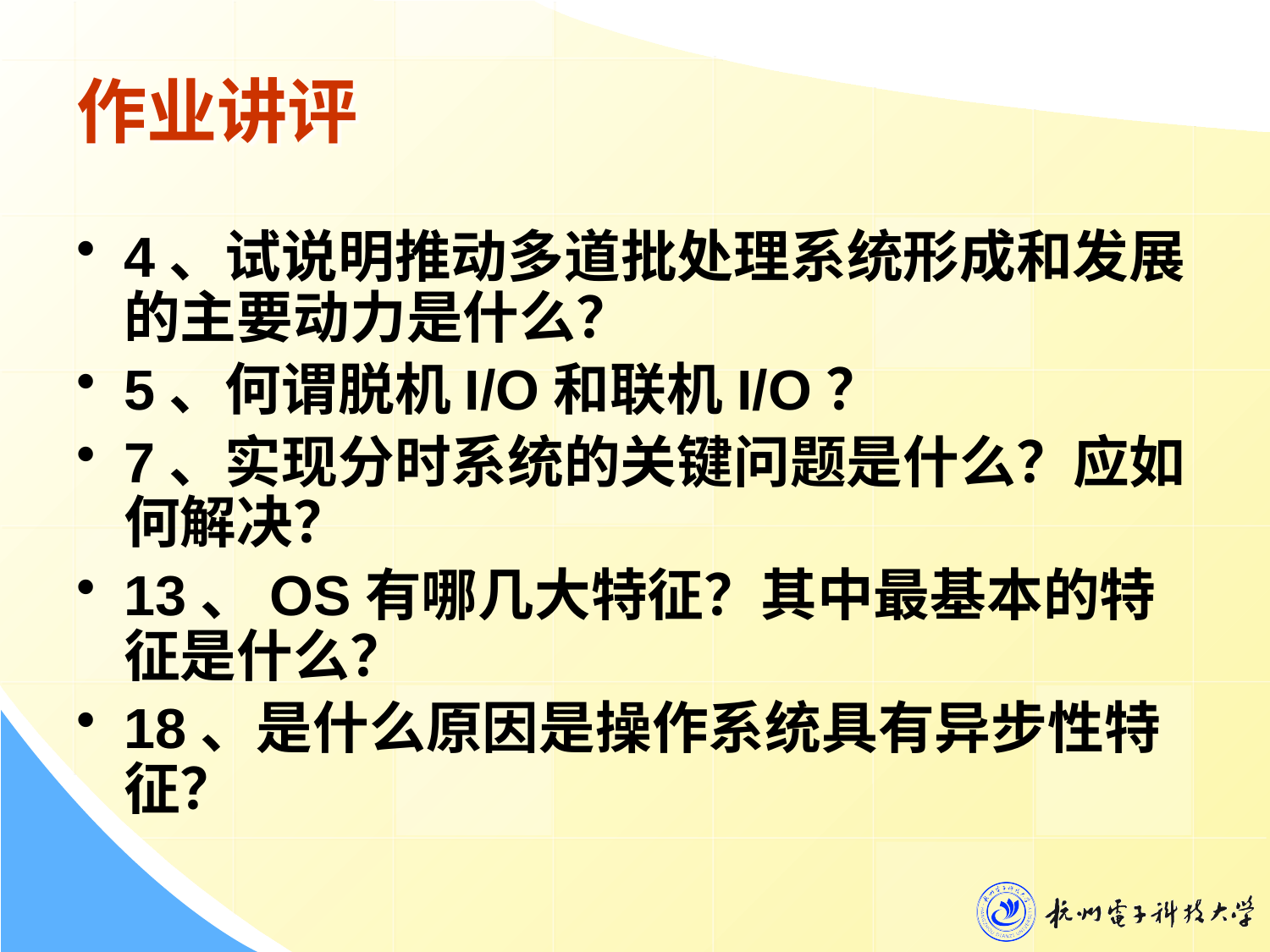

# 作业讲评
4、试说明推动多道批处理系统形成和发展的主要动力是什么？
5、何谓脱机I/O和联机I/O？
7、实现分时系统的关键问题是什么？应如何解决？
13、OS有哪几大特征？其中最基本的特征是什么？
18、是什么原因是操作系统具有异步性特征？